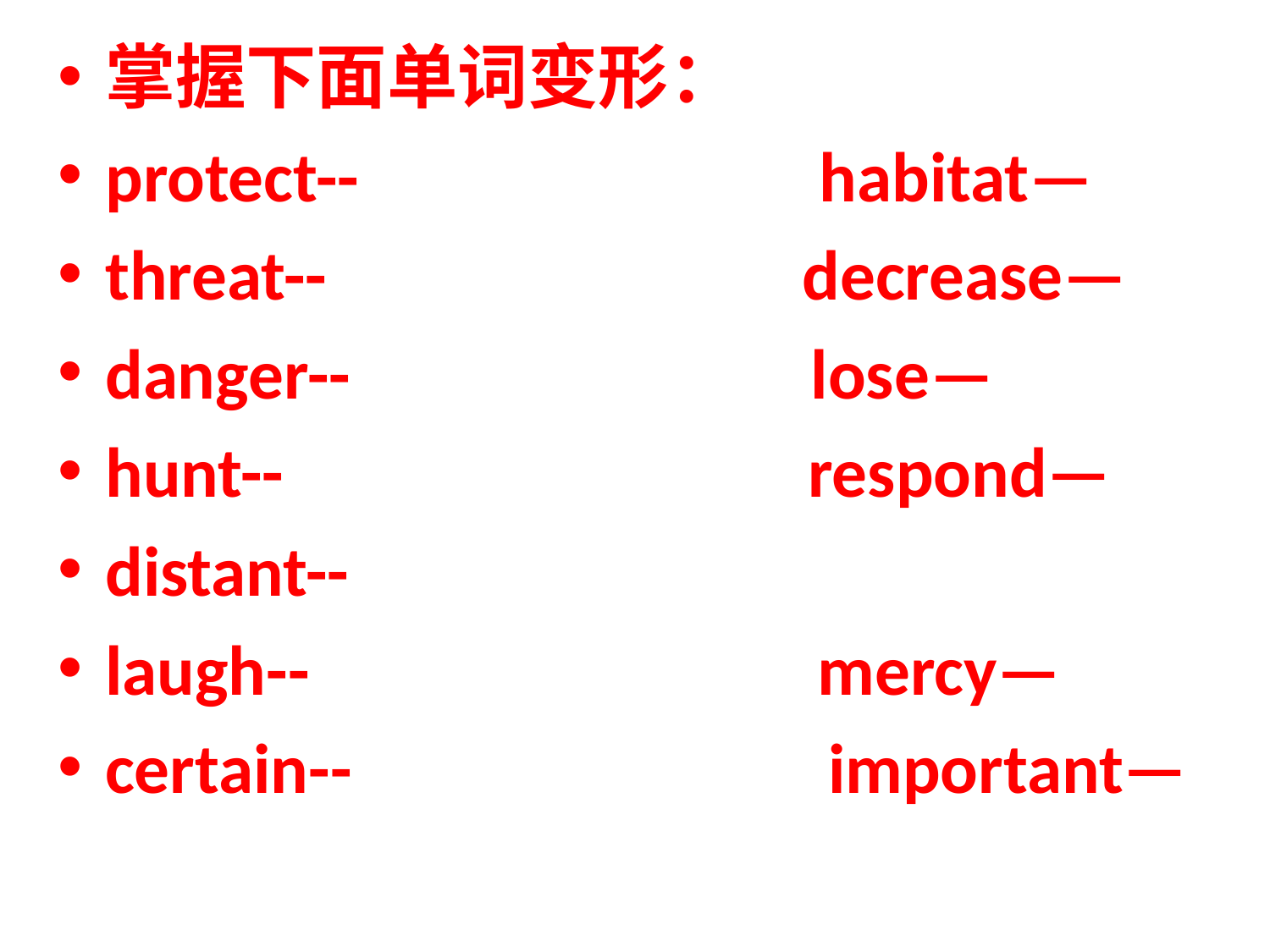

掌握下面单词变形：
protect--                             habitat—
threat--                              decrease—
danger--                             lose—
hunt--                                 respond—
distant--
laugh--                                mercy—
certain--                              important—